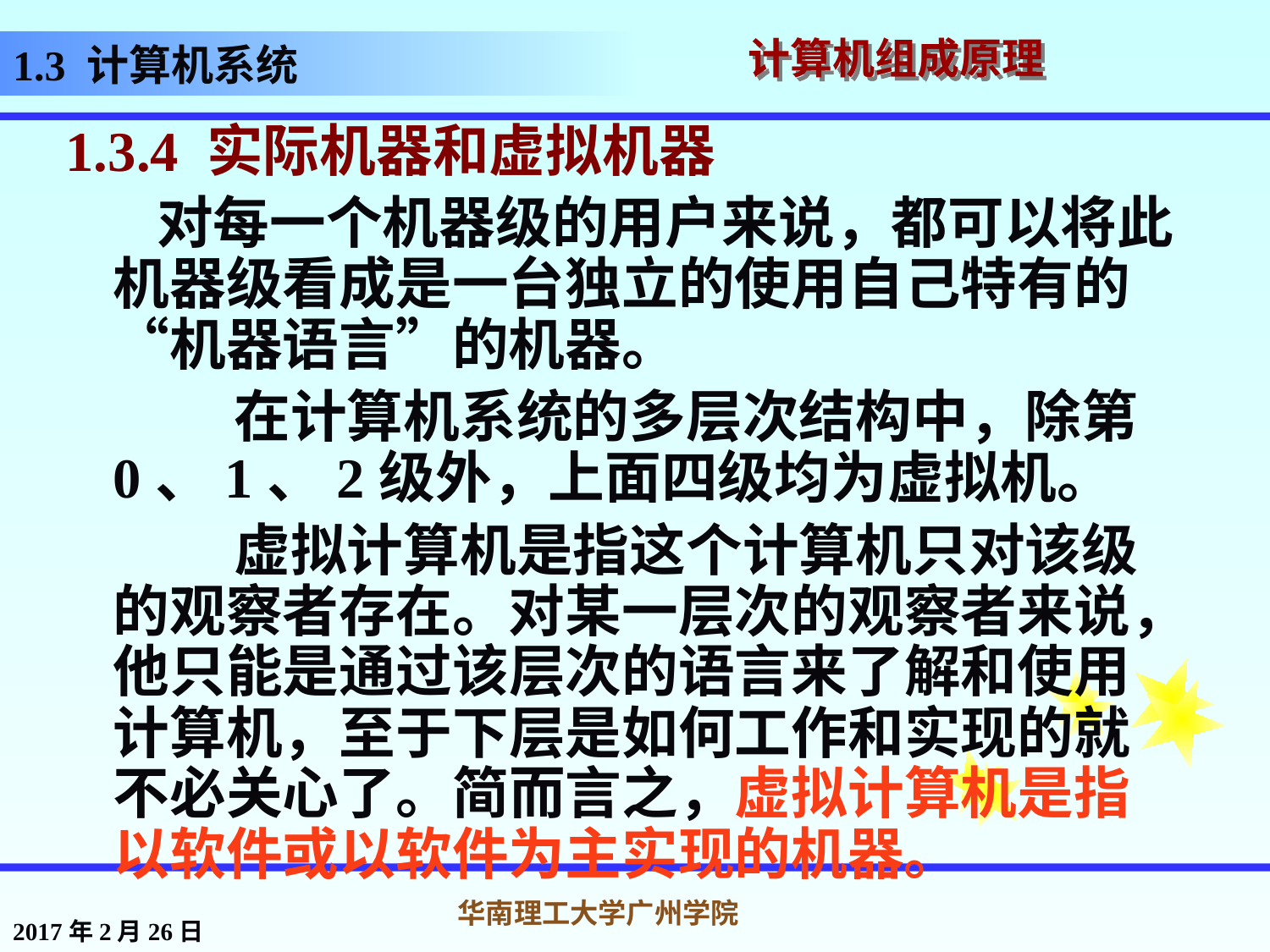

1.3 计算机系统
1.3.4 实际机器和虚拟机器
      对每一个机器级的用户来说，都可以将此机器级看成是一台独立的使用自己特有的“机器语言”的机器。
            在计算机系统的多层次结构中，除第0、1、2级外，上面四级均为虚拟机。
            虚拟计算机是指这个计算机只对该级的观察者存在。对某一层次的观察者来说，他只能是通过该层次的语言来了解和使用计算机，至于下层是如何工作和实现的就不必关心了。简而言之，虚拟计算机是指以软件或以软件为主实现的机器。
2017年2月26日